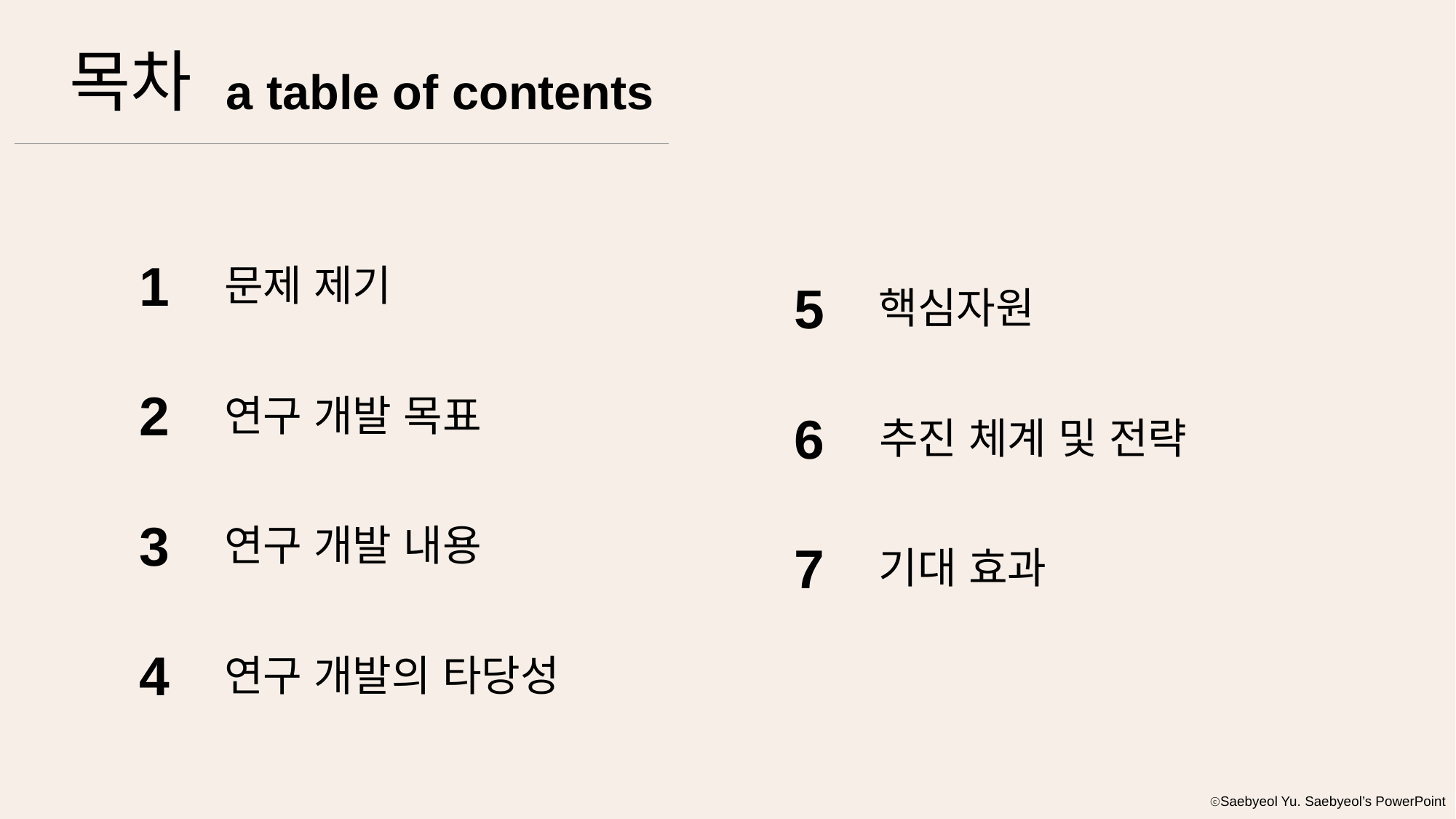

목차
a table of contents
1
문제 제기
5
핵심자원
2
연구 개발 목표
6
추진 체계 및 전략
3
연구 개발 내용
7
기대 효과
4
연구 개발의 타당성